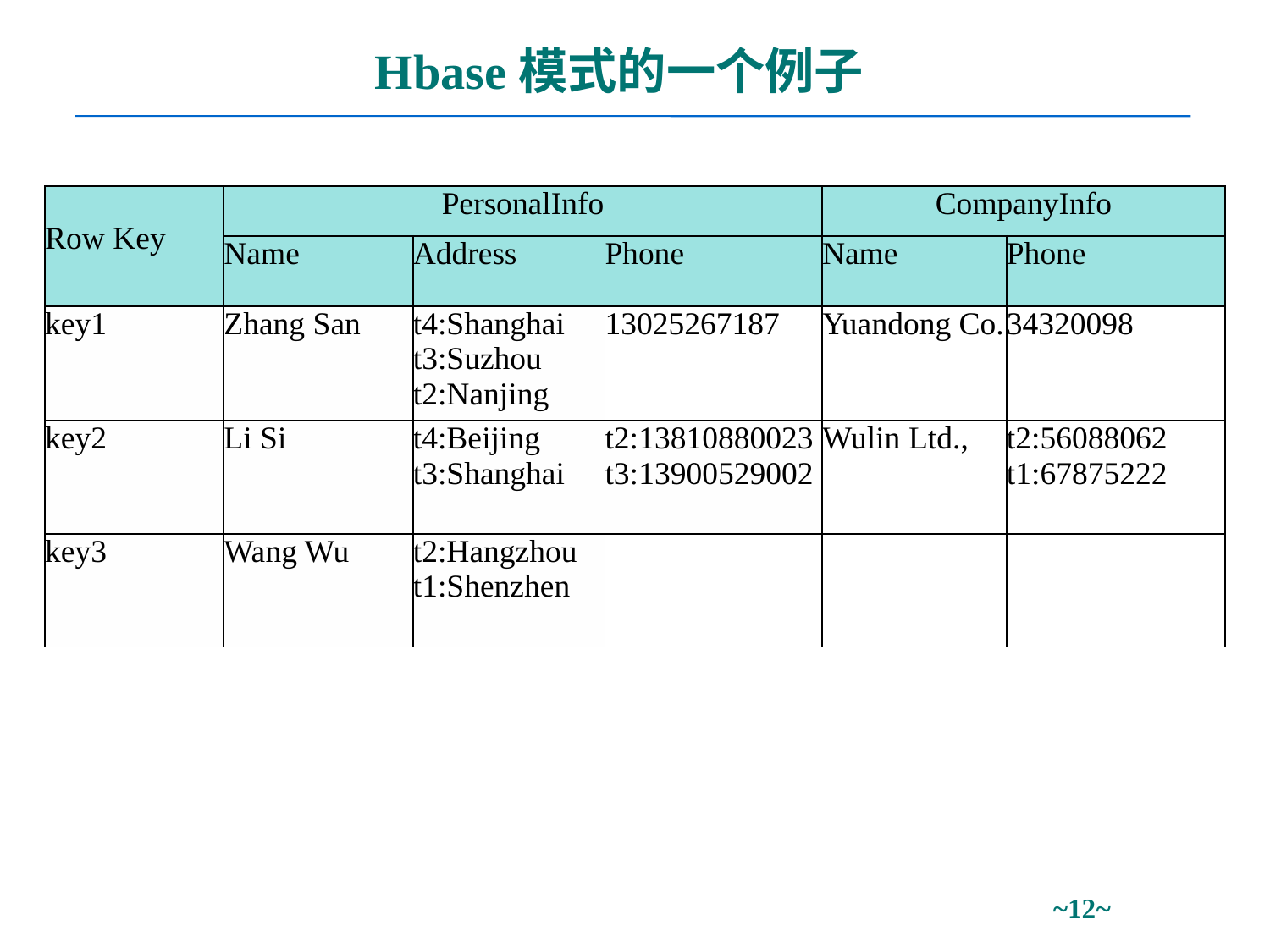

# Hbase模式的一个例子
| Row Key | PersonalInfo |  |  | CompanyInfo |  |
| --- | --- | --- | --- | --- | --- |
|  | Name | Address | Phone | Name | Phone |
| key1 | Zhang San | t4:Shanghai  t3:Suzhou t2:Nanjing | 13025267187 | Yuandong Co. | 34320098 |
| key2 | Li Si | t4:Beijing t3:Shanghai | t2:13810880023 t3:13900529002 | Wulin Ltd., | t2:56088062 t1:67875222 |
| key3 | Wang Wu | t2:Hangzhou t1:Shenzhen |  |  |  |
~12~